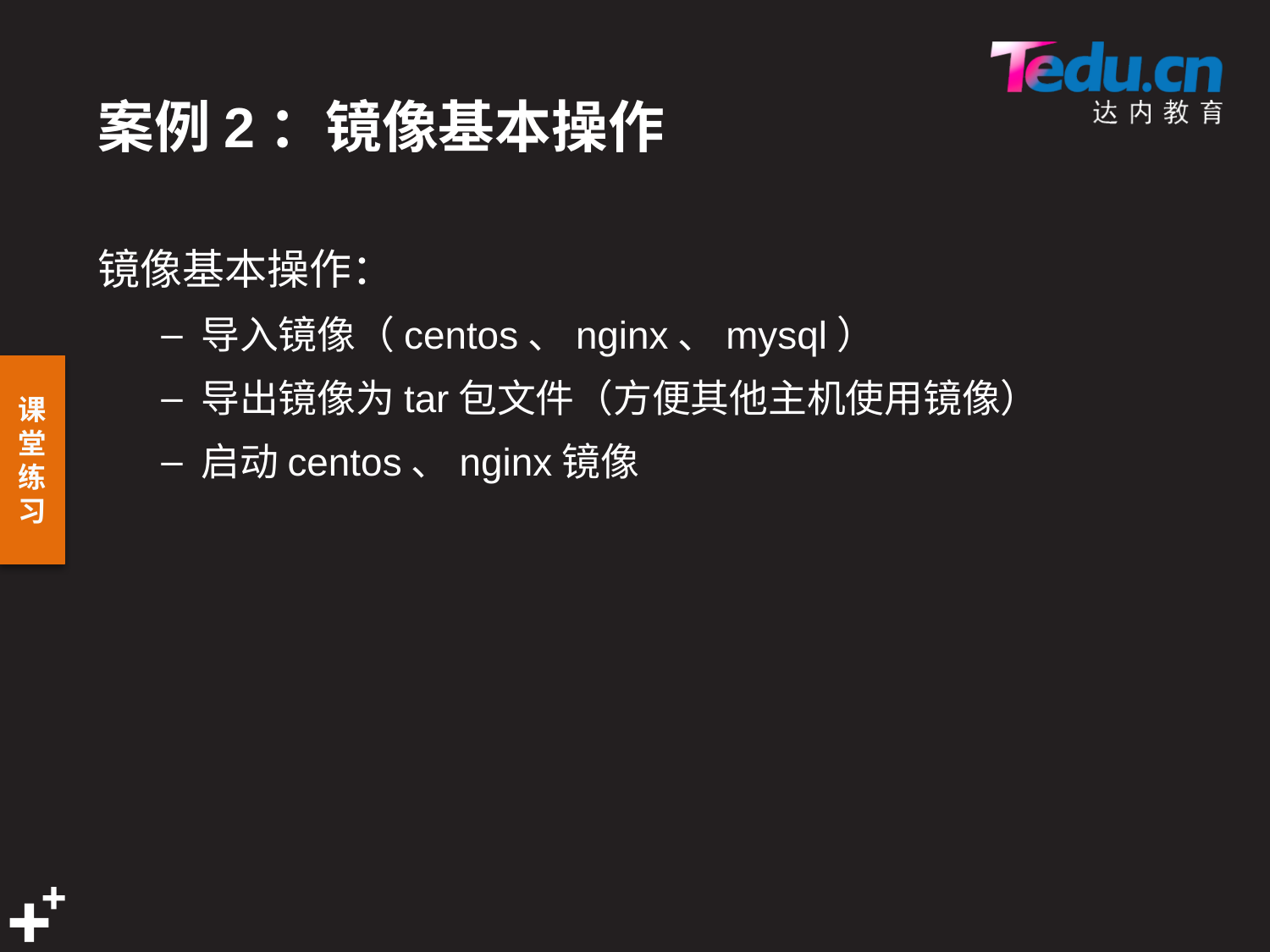

# 案例2：镜像基本操作
镜像基本操作：
导入镜像（centos、nginx、mysql）
导出镜像为tar包文件（方便其他主机使用镜像）
启动centos、nginx镜像